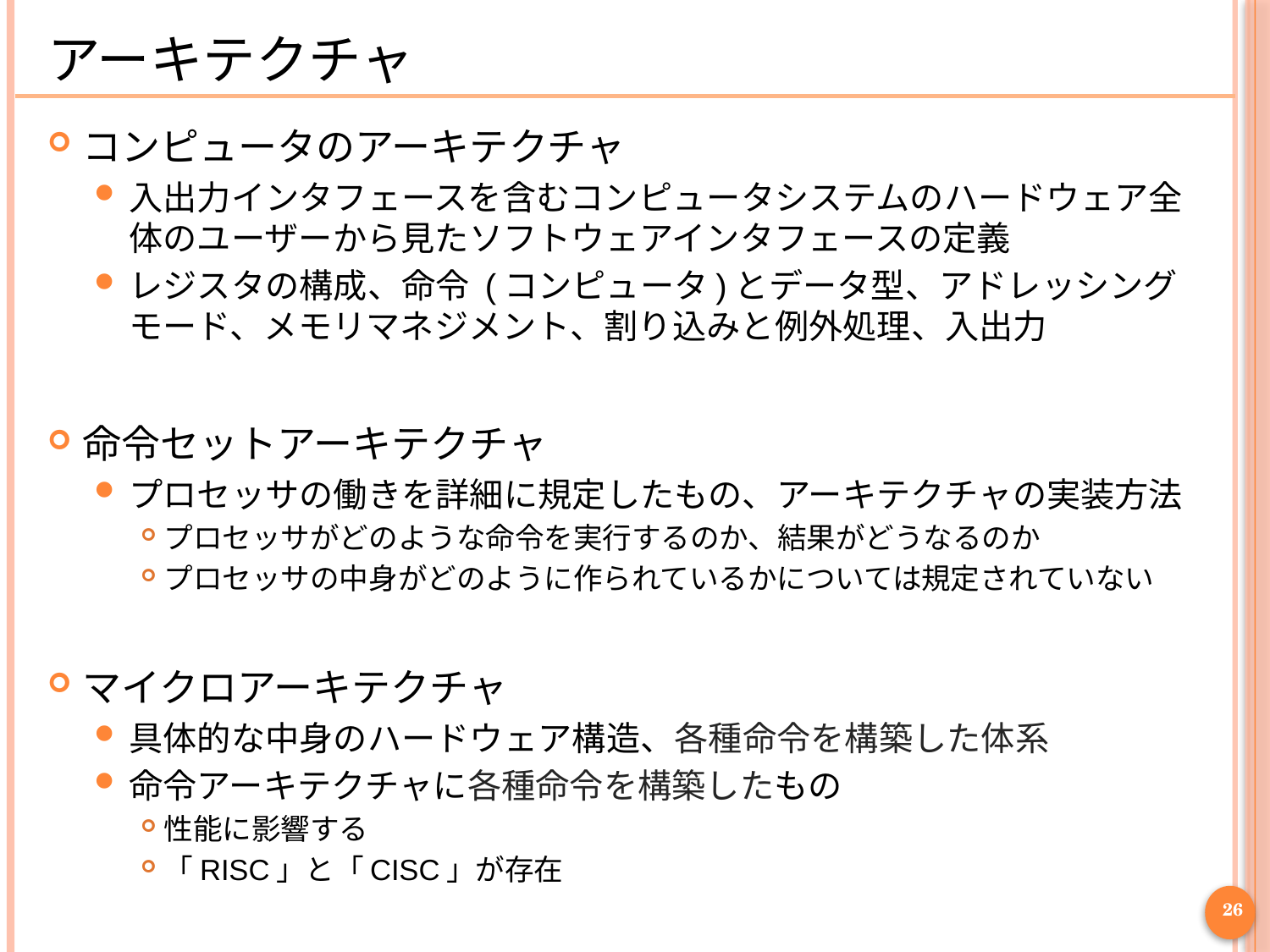

# アーキテクチャ
コンピュータのアーキテクチャ
入出力インタフェースを含むコンピュータシステムのハードウェア全体のユーザーから見たソフトウェアインタフェースの定義
レジスタの構成、命令 (コンピュータ)とデータ型、アドレッシングモード、メモリマネジメント、割り込みと例外処理、入出力

命令セットアーキテクチャ
プロセッサの働きを詳細に規定したもの、アーキテクチャの実装方法
プロセッサがどのような命令を実行するのか、結果がどうなるのか
プロセッサの中身がどのように作られているかについては規定されていない

マイクロアーキテクチャ
具体的な中身のハードウェア構造、各種命令を構築した体系
命令アーキテクチャに各種命令を構築したもの
性能に影響する
「RISC」と「CISC」が存在
26